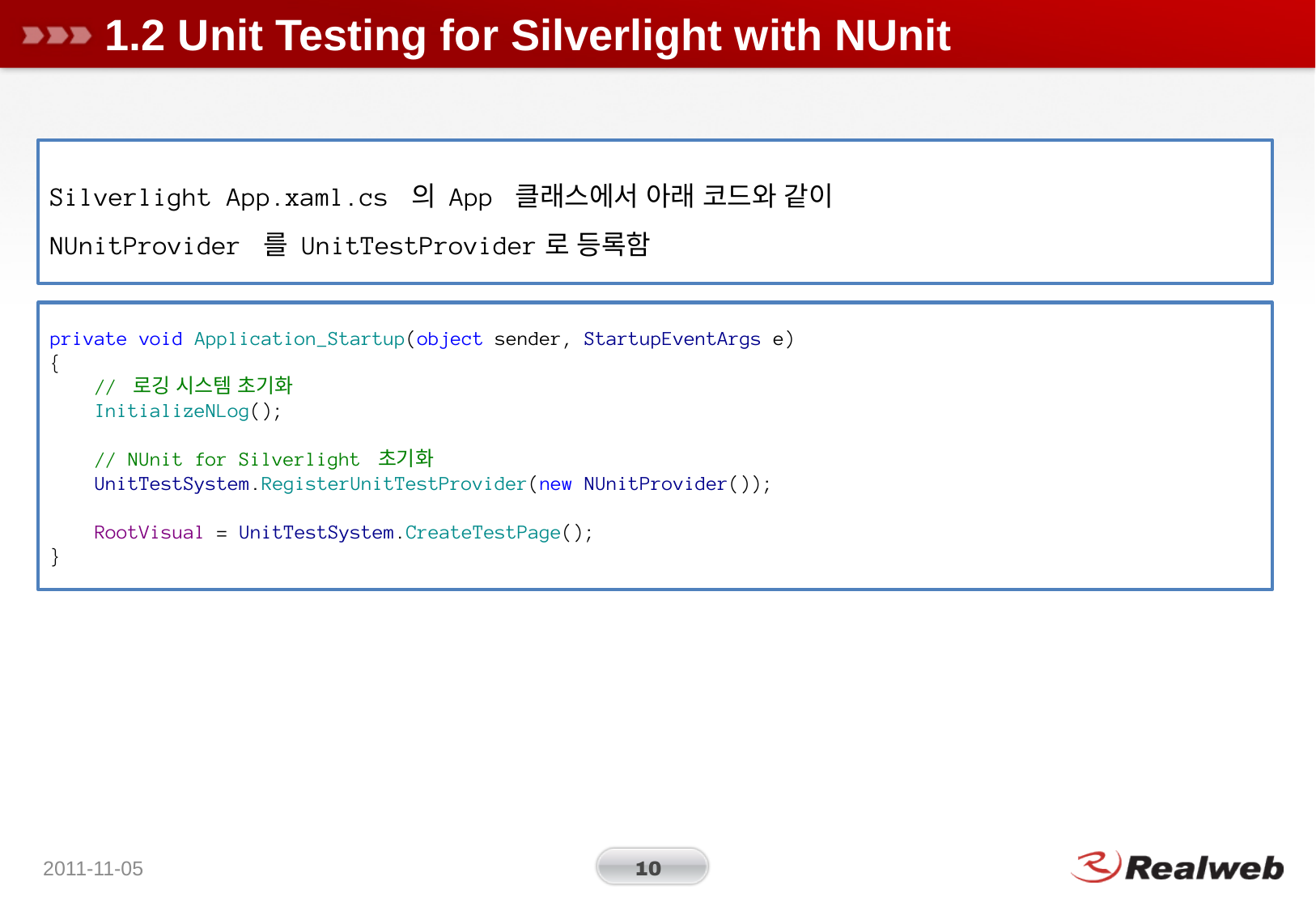

# 1.2 Unit Testing for Silverlight with NUnit
Silverlight App.xaml.cs 의 App 클래스에서 아래 코드와 같이
NUnitProvider 를 UnitTestProvider로 등록함
private void Application_Startup(object sender, StartupEventArgs e)
{
    // 로깅 시스템 초기화
    InitializeNLog();

    // NUnit for Silverlight 초기화
    UnitTestSystem.RegisterUnitTestProvider(new NUnitProvider());

    RootVisual = UnitTestSystem.CreateTestPage();
}
2011-11-05
10